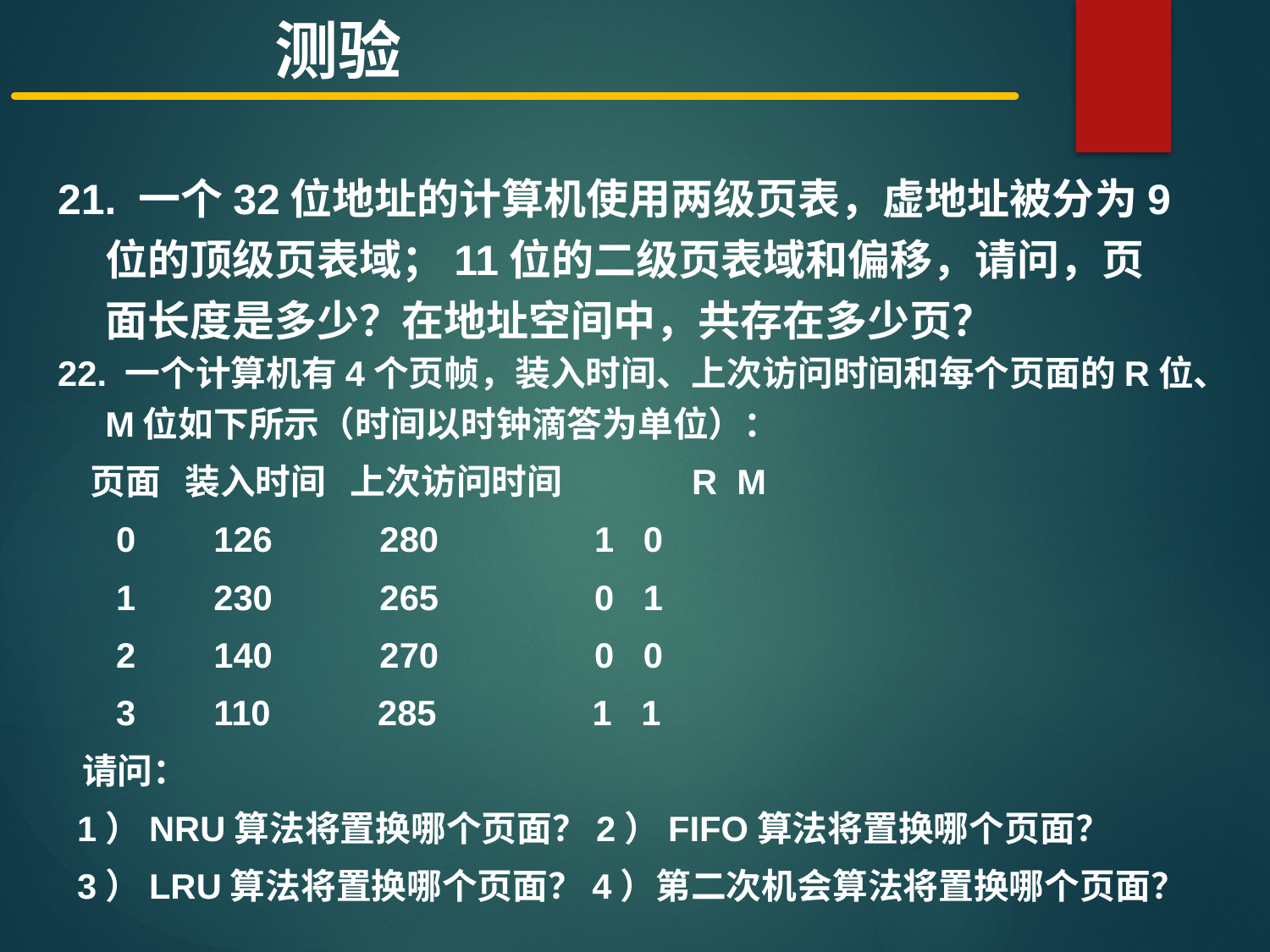

测验
21. 一个32位地址的计算机使用两级页表，虚地址被分为9位的顶级页表域；11位的二级页表域和偏移，请问，页面长度是多少？在地址空间中，共存在多少页？
22. 一个计算机有4个页帧，装入时间、上次访问时间和每个页面的R位、M位如下所示（时间以时钟滴答为单位）：
   页面   装入时间   上次访问时间               R  M
      0        126           280                1   0
      1        230           265                0   1
      2        140           270                0   0
      3        110           285                1   1
  请问：
  1）NRU算法将置换哪个页面？2）FIFO算法将置换哪个页面？
  3）LRU算法将置换哪个页面？4）第二次机会算法将置换哪个页面？